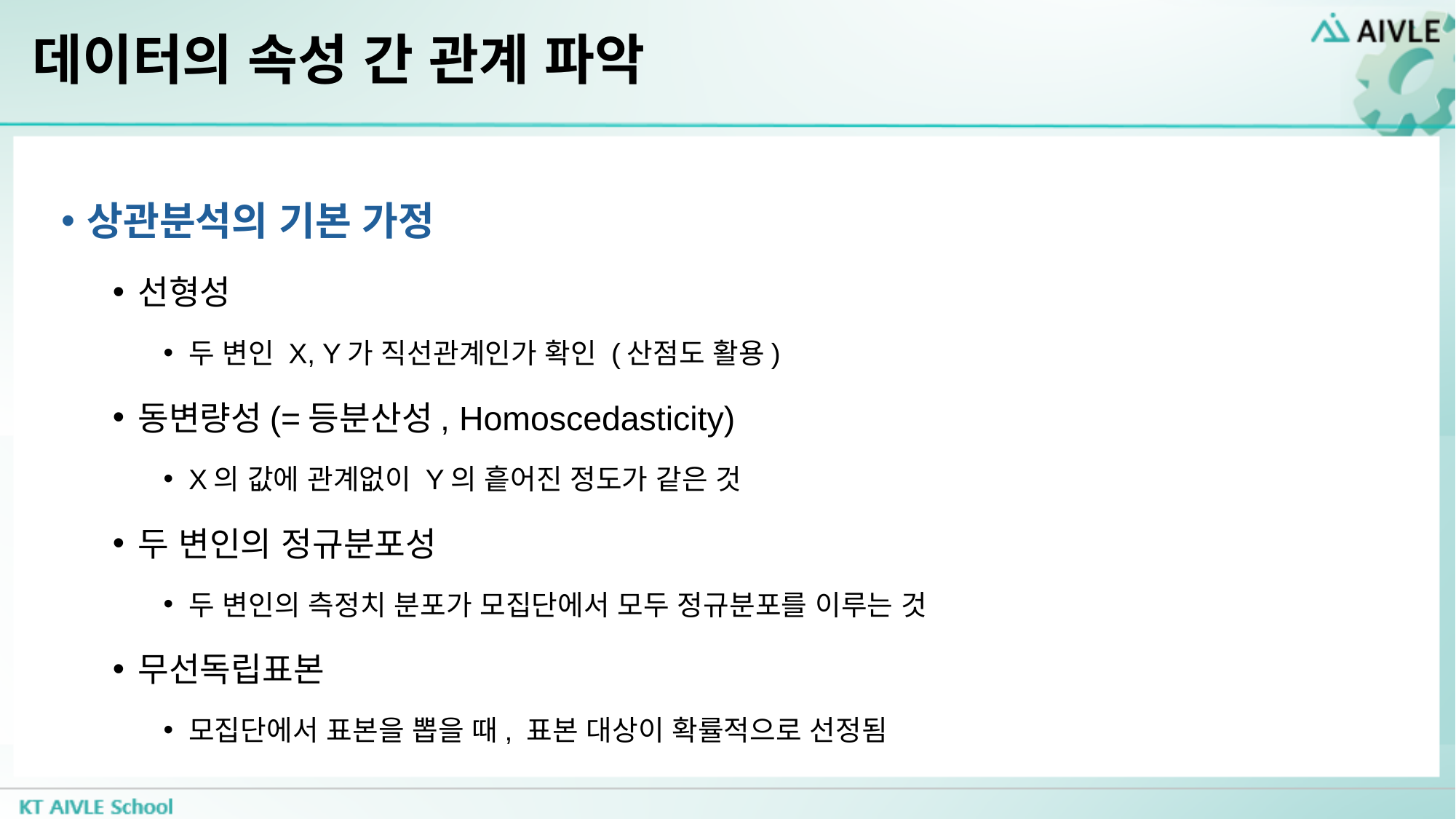

# 데이터의 속성 간 관계 파악
상관분석의 기본 가정
선형성
두 변인 X, Y가 직선관계인가 확인 (산점도 활용)
동변량성(=등분산성, Homoscedasticity)
X의 값에 관계없이 Y의 흩어진 정도가 같은 것
두 변인의 정규분포성
두 변인의 측정치 분포가 모집단에서 모두 정규분포를 이루는 것
무선독립표본
모집단에서 표본을 뽑을 때, 표본 대상이 확률적으로 선정됨